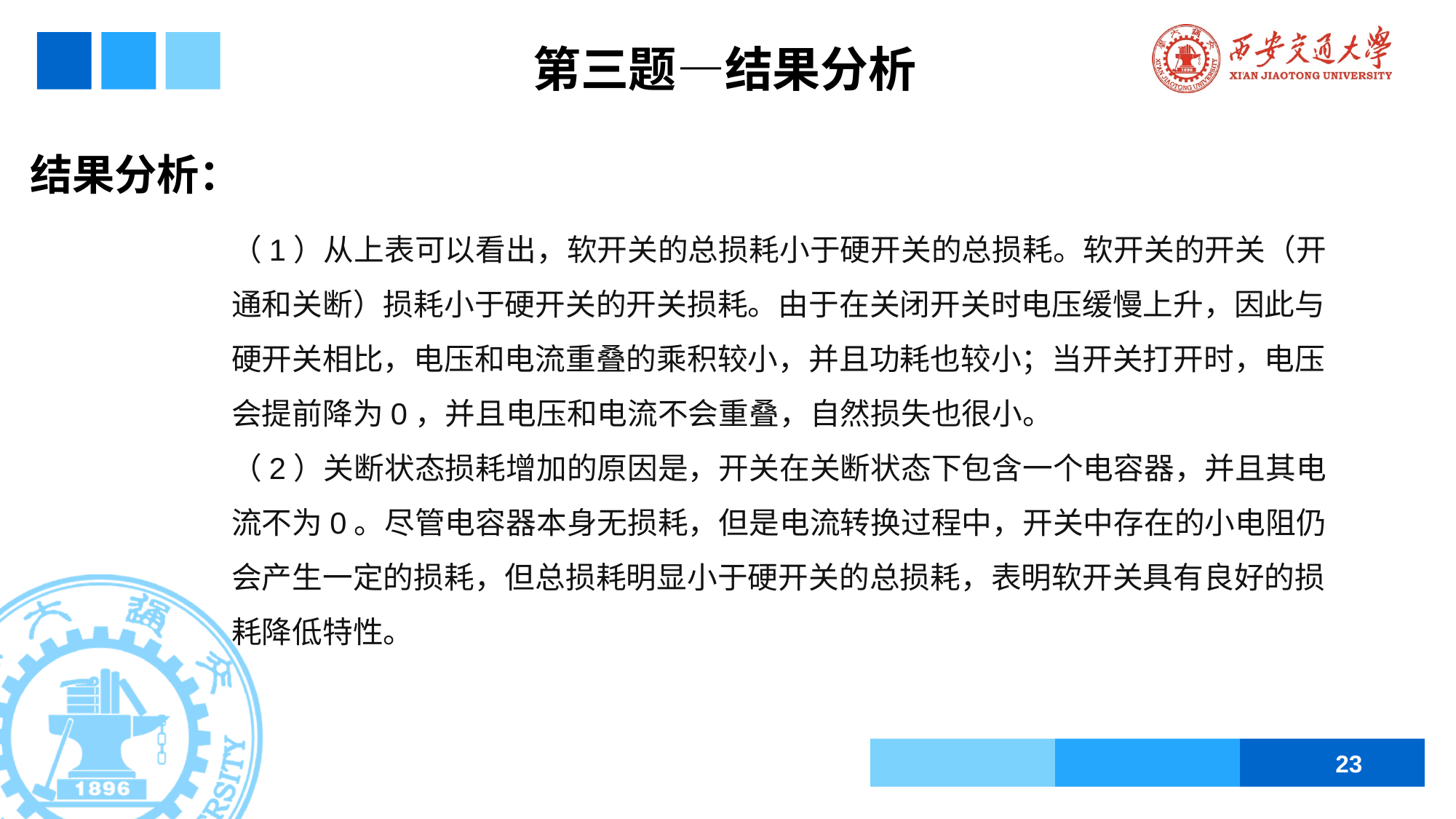

# 第三题—结果分析
结果分析：
（1）从上表可以看出，软开关的总损耗小于硬开关的总损耗。软开关的开关（开通和关断）损耗小于硬开关的开关损耗。由于在关闭开关时电压缓慢上升，因此与硬开关相比，电压和电流重叠的乘积较小，并且功耗也较小；当开关打开时，电压会提前降为0，并且电压和电流不会重叠，自然损失也很小。
（2）关断状态损耗增加的原因是，开关在关断状态下包含一个电容器，并且其电流不为0。尽管电容器本身无损耗，但是电流转换过程中，开关中存在的小电阻仍会产生一定的损耗，但总损耗明显小于硬开关的总损耗，表明软开关具有良好的损耗降低特性。
23